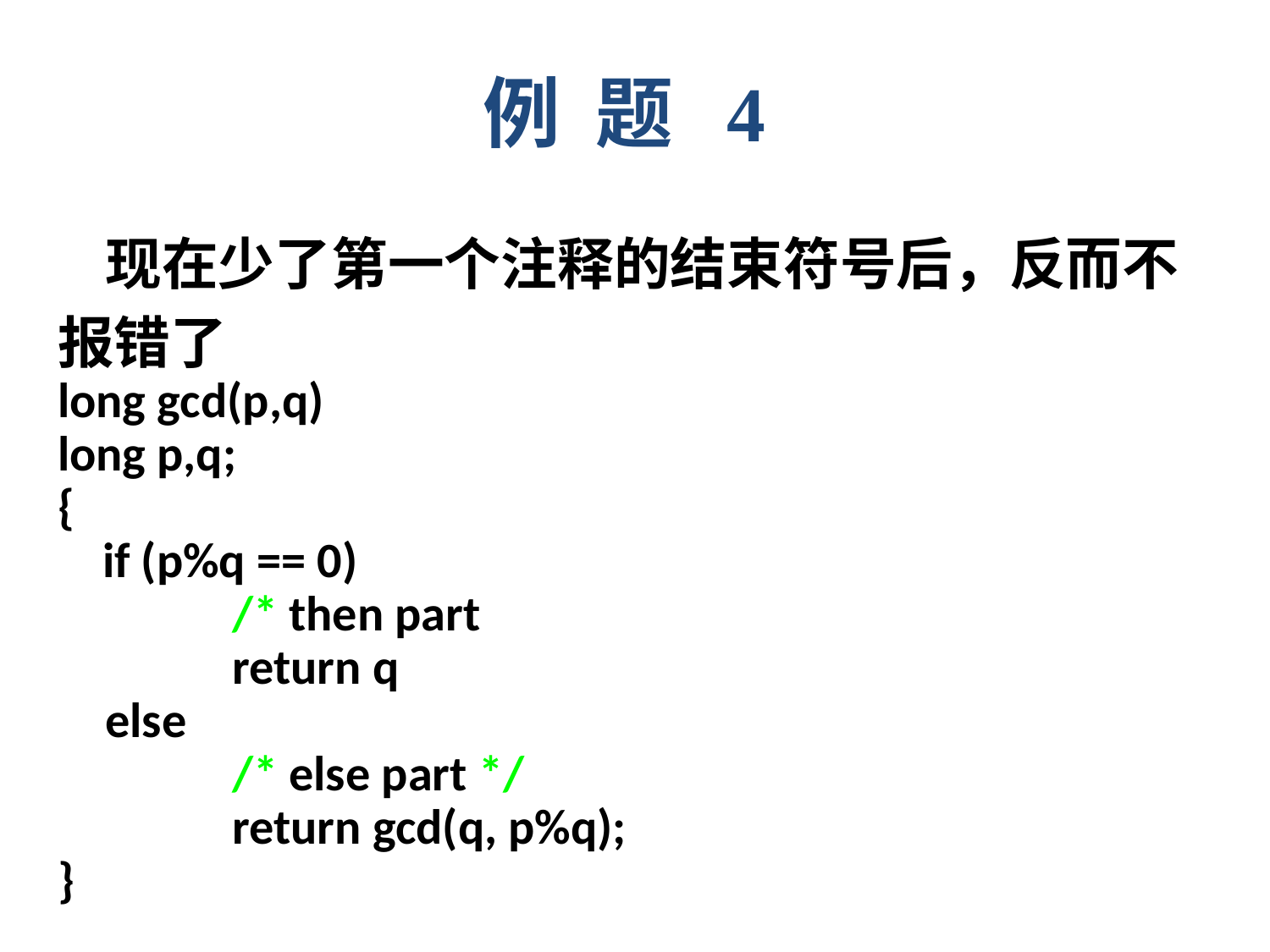

例  题  4
	现在少了第一个注释的结束符号后，反而不
报错了
long gcd(p,q)
long p,q;
{
    if (p%q == 0)
		/* then part
		return q
	else
		/* else part */
		return gcd(q, p%q);
}